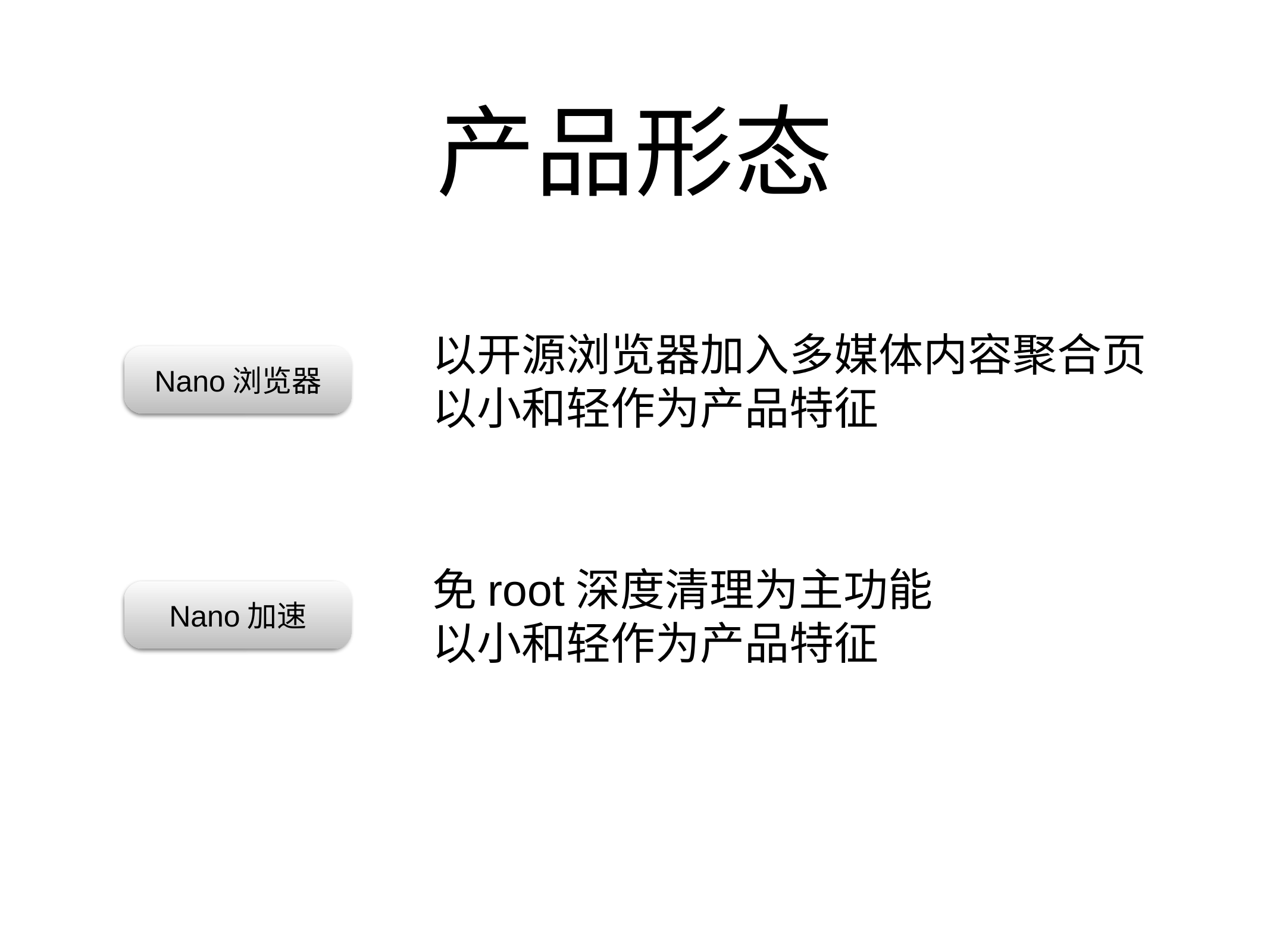

# 产品形态
以开源浏览器加入多媒体内容聚合页
以小和轻作为产品特征

Nano浏览器
免root深度清理为主功能
以小和轻作为产品特征

Nano加速